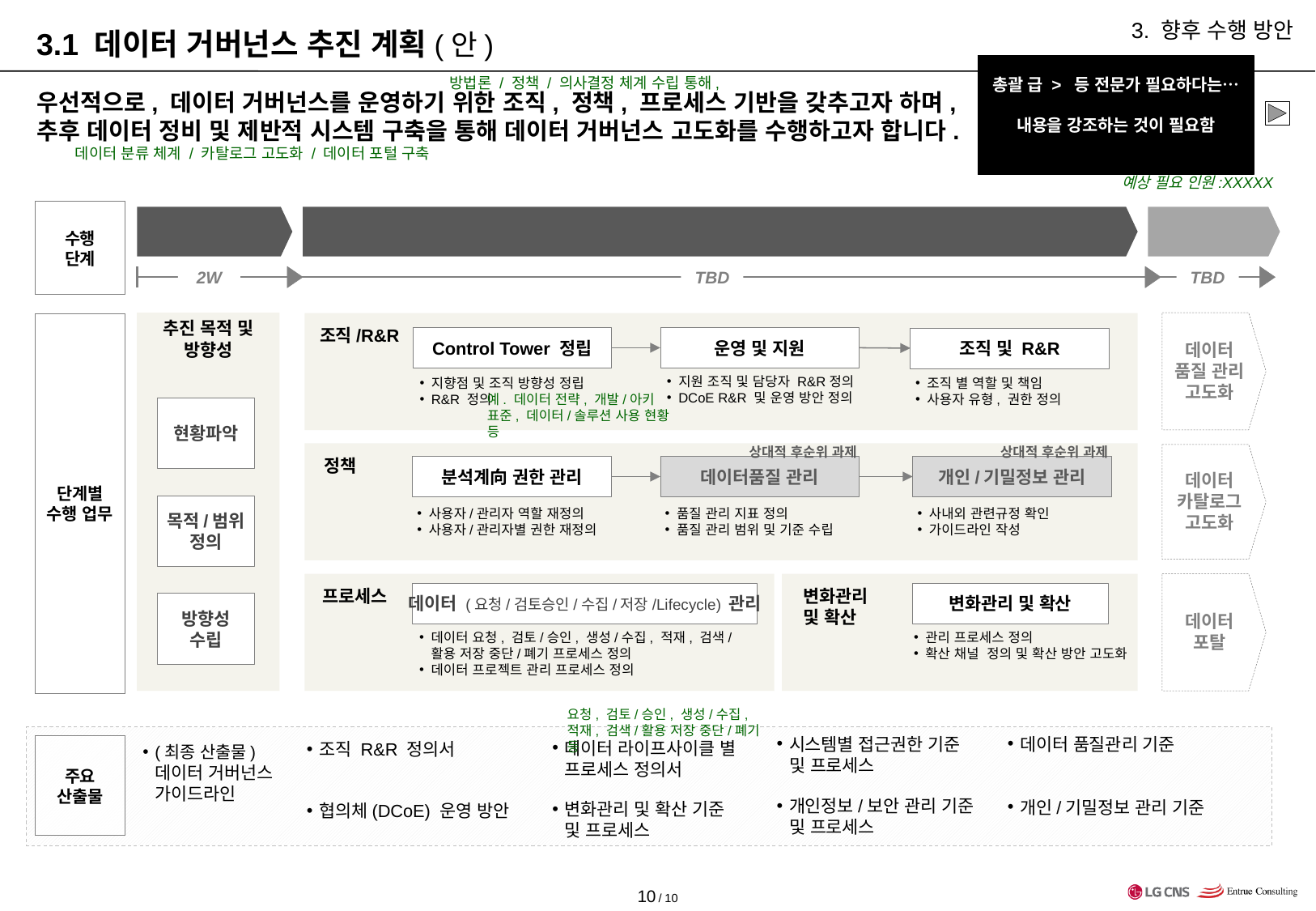

# 3.1 데이터 거버넌스 추진 계획(안)
3. 향후 수행 방안
총괄 급 >  등 전문가 필요하다는…

내용을 강조하는 것이 필요함

방법론 / 정책 / 의사결정 체계 수립 통해,
우선적으로, 데이터 거버넌스를 운영하기 위한 조직, 정책, 프로세스 기반을 갖추고자 하며,
추후 데이터 정비 및 제반적 시스템 구축을 통해 데이터 거버넌스 고도화를 수행하고자 합니다.

데이터 분류 체계 / 카탈로그 고도화 / 데이터 포털 구축
예상 필요 인원:XXXXX
수행
단계
Phase 1.
Kick-Off
Phase I
Phase II
| 구분 | No. | 과제명 |
| --- | --- | --- |
| 조직 | 1 | Control Tower R&R 정립 |
|  | 2 | 분석계 內 업무 지원 |
|  | 3 | 분석계 內 팀 별 R&R 수립 |
|  | 4 | 데이터관련 의사결정(예. 지원/승인 등) 조직/협의체 운영 방안 정립 |
| 정책 및 프로세스 | 5 | 분석계 데이터 거버넌스 가이드라인 수립 |
|  | 6 | 데이터라이프사이클에 기반한 데이터 관리정책 및 프로세스 수립 |
|  | 7 | 데이터 보안 관리 및 모니터링 정책 및 프로세스 정비 및 수립 |
|  | 8 | 개인정보 보호 정책 및 프로세스 정비 |
|  | 9 | 데이터 품질 관리 및 모니터링 범위 및 기준 수립 |
|  | 10 | 데이터 품질 관리 프로세스 및 R&R 수립 |
|  | 11 | 데이터 사용현황 및 보유 현황 추적 방안 마련 |
|  | 12 | 분석계 向 권한 관리 정책 및 프로세스 수립 |
|  | 13 | 솔루션 사용 및 관리현황 파악 방안 마련 |
| 변화관리 및 확산 | 14 | 데이터 변경관리 및 현행화 방안 마련 |
|  | 15 | 확산 채널 및 관리 방안 마련 |
| 데이터 거버넌스 | 16 | 분석계 정책 및 프로세스 수립 및 정비 |
|  | 17 | 분석계 R&R 구체화 및 KPI 정립 |
| 운영 업무 체계 | 18 | 분석계 전담 P/L 투입 및 운영 업무 관리 R&R 수립 |
|  | 19 | 분석계 협력사 R&R 정비 및 주업무 체계 확산 |
|  | 20 | 운영 업무 배치 최적화 |
|  | 21 | 분석계 보고 체계 개선 및 간편화 |
| 관리 체계 | 22 | 분석계 운영 업무 모니터링 체계 고도화 |
|  | 23 | 분석계 업무 기반 KPI 정의 및 정량적 평가 체계 정립 |
|  | 24 | 분석계 정책/프로세스 문서화 체계 정립 |
| 지원 체계 | 25 | 기술 지원 정책 가이드라인 (재)정립 및 확산/변경관리 개선 |
|  | 26 | 업무 프로세스 명문화 |
|  | 27 | 운영 업무 역량 강화 체계 수립 |
|  | 28 | KE 분석계 커뮤니케이션 정책/프로세스 정비 및 확산 |
|  | 29 | 분석계 커뮤니케이션 채널 관리 방안 수립 |
| 생산성 관리 | 30 | 긴급 처리(SR) 요건 처리 체계 개선 |
| 생산성 관리 | 31 | 시스템 내 요청건(SR) 업무 카테고리 세분화 |
|  | 32 | 시스템 내 요청건(SR) 처리 자동화 영역 개발 |
|  | 33 | 권한 정책 및 (요청/승인)프로세스 정비 및 확산 |
|  | 34 | 데이터 및 Resource 사용/접근 권한에 대한 R&R 정비 |
|  | 35 | 분석계 데이터 조회/열람 체계 및 시스템 구축 |
2W
TBD
TBD

추진 목적 및 방향성
데이터
품질 관리
고도화

단계별
수행 업무
조직/R&R
Control Tower 정립
운영 및 지원
조직 및 R&R
지원 조직 및 담당자 R&R정의
DCoE R&R 및 운영 방안 정의
조직 별 역할 및 책임
사용자 유형, 권한 정의
지향점 및 조직 방향성 정립
R&R 정의
예. 데이터 전략, 개발/아키 표준, 데이터/솔루션 사용 현황 등
현황파악
상대적 후순위 과제
상대적 후순위 과제

데이터
카탈로그
고도화
정책
분석계向 권한 관리
데이터품질 관리
개인/기밀정보 관리
목적/범위
정의
사용자/관리자 역할 재정의
사용자/관리자별 권한 재정의
품질 관리 지표 정의
품질 관리 범위 및 기준 수립
사내외 관련규정 확인
가이드라인 작성
데이터 포탈

프로세스
변화관리
및 확산
데이터 (요청/검토승인/수집/저장/Lifecycle) 관리
변화관리 및 확산
방향성
수립
데이터 요청, 검토/승인, 생성/수집, 적재, 검색/활용 저장 중단/폐기 프로세스 정의
데이터 프로젝트 관리 프로세스 정의
관리 프로세스 정의
확산 채널  정의 및 확산 방안 고도화
요청, 검토/승인, 생성/수집,
적재, 검색/활용 저장 중단/폐기 등

시스템별 접근권한 기준 및 프로세스
데이터 품질관리 기준
주요
산출물
데이터 라이프사이클 별 프로세스 정의서
조직 R&R 정의서
(최종 산출물)
데이터 거버넌스
가이드라인
개인정보/보안 관리 기준 및 프로세스
개인/기밀정보 관리 기준
변화관리 및 확산 기준 및 프로세스
협의체(DCoE) 운영 방안
※ Phase I에서는, 일원화된 체계로 분석계 데이터를 Governing 하기 위해 필요한 방향성과 지향점을 수립하고, 그에 따른 R&R / 조직 구성 / 정책 / 프로세스 / 변화관리 방안을 수립하여,
    데이터 거버넌스를 운영하기 위한 의사결정 및 프로세스의 제도적 측면을 갖추는 것을 목표로 하며
    Phase II에서는  데이터/인프라에 해당하는, 분류 체계, 카탈로그와 품질 관리 고도화를 통해
    본격적인 데이터